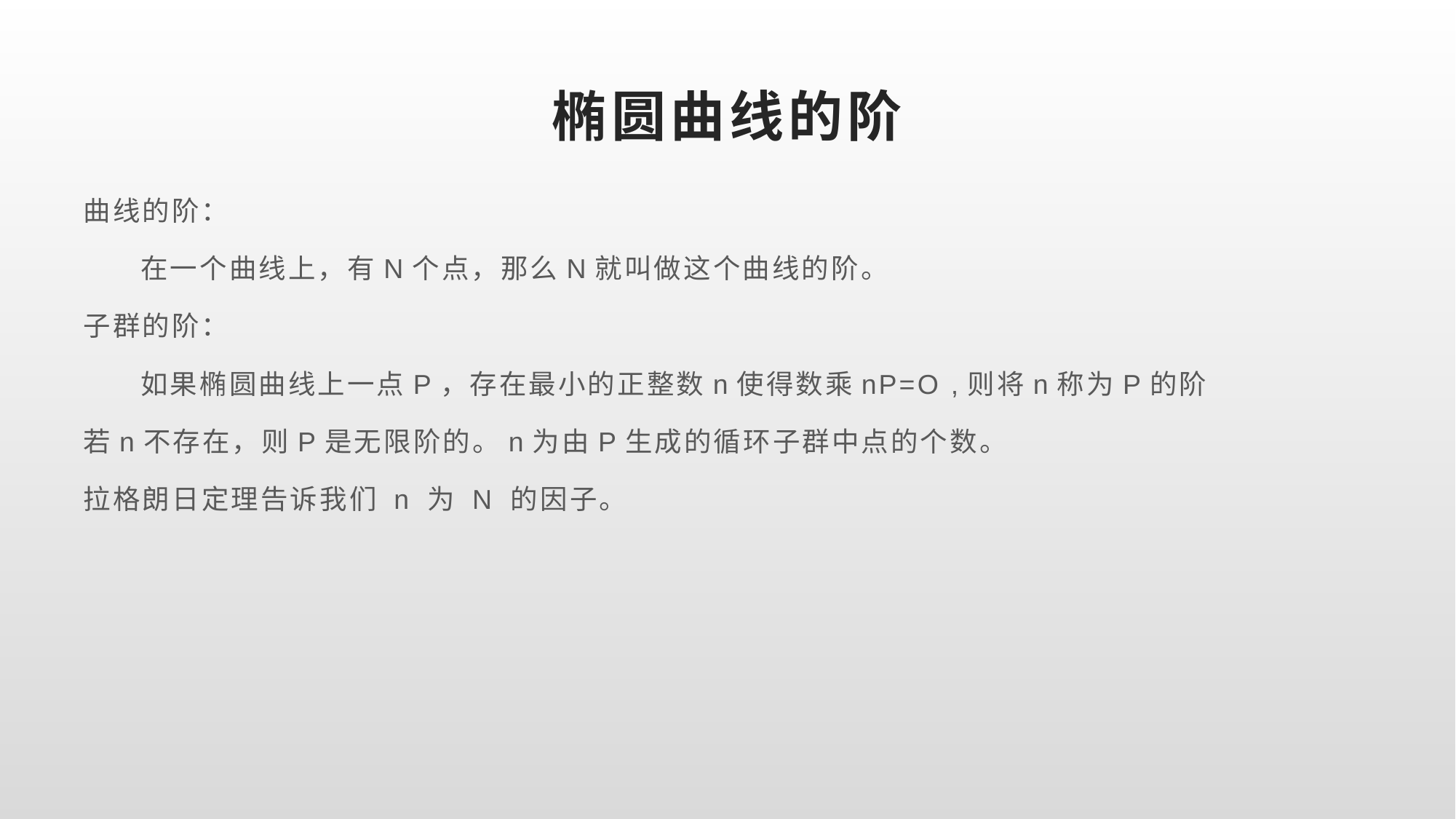

# 椭圆曲线的阶
曲线的阶：
      在一个曲线上，有N个点，那么N就叫做这个曲线的阶。
子群的阶：
      如果椭圆曲线上一点P，存在最小的正整数n使得数乘nP=O ,则将n称为P的阶
若n不存在，则P是无限阶的。n为由P生成的循环子群中点的个数。
拉格朗日定理告诉我们 n 为 N 的因子。